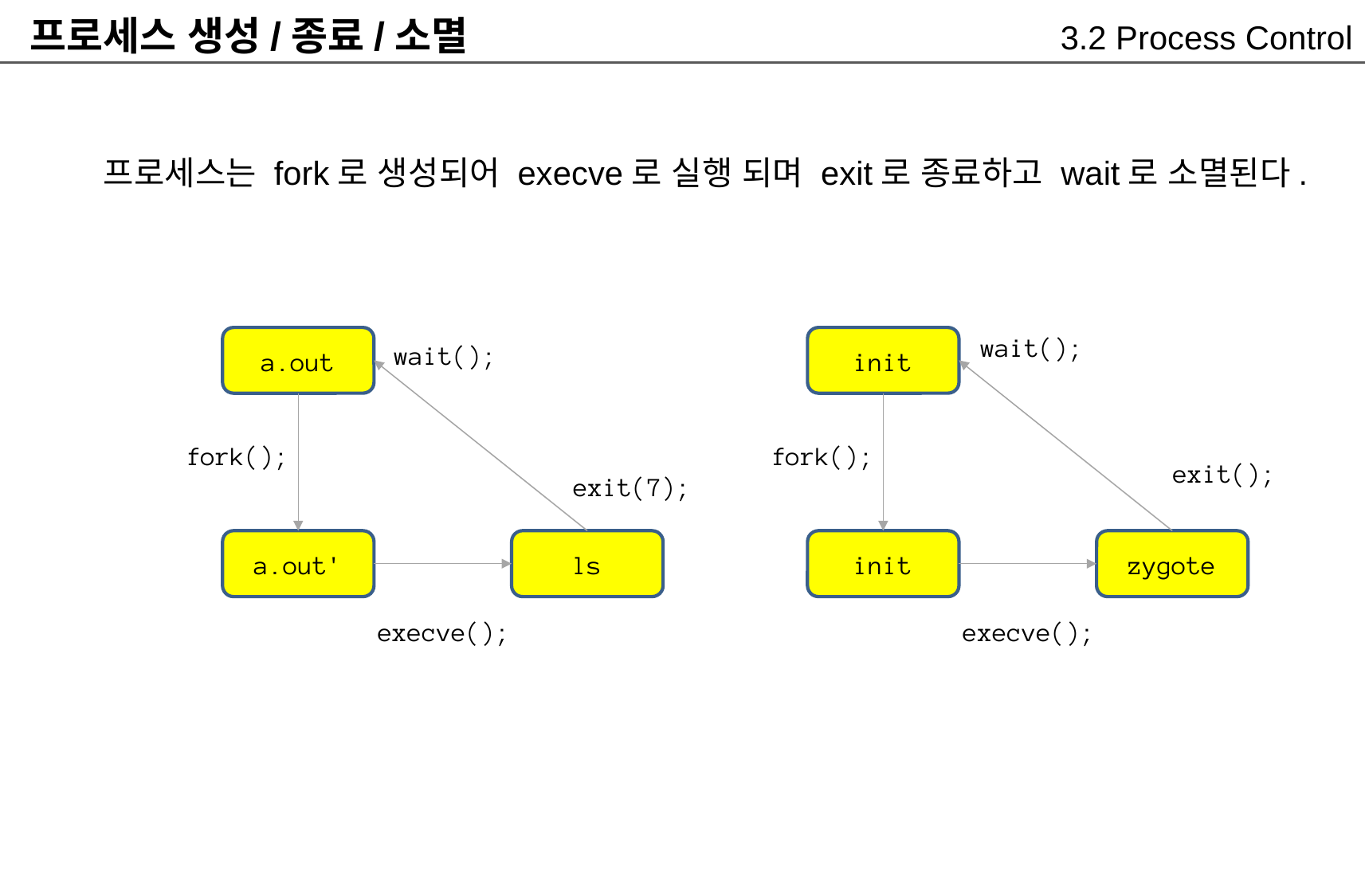

# 프로세스 생성/종료/소멸
3.2 Process Control

프로세스는 fork로 생성되어 execve로 실행 되며 exit로 종료하고 wait로 소멸된다.
wait();
a.out
init
wait();
fork();
fork();
exit();
exit(7);
a.out'
ls
init
zygote
execve();
execve();